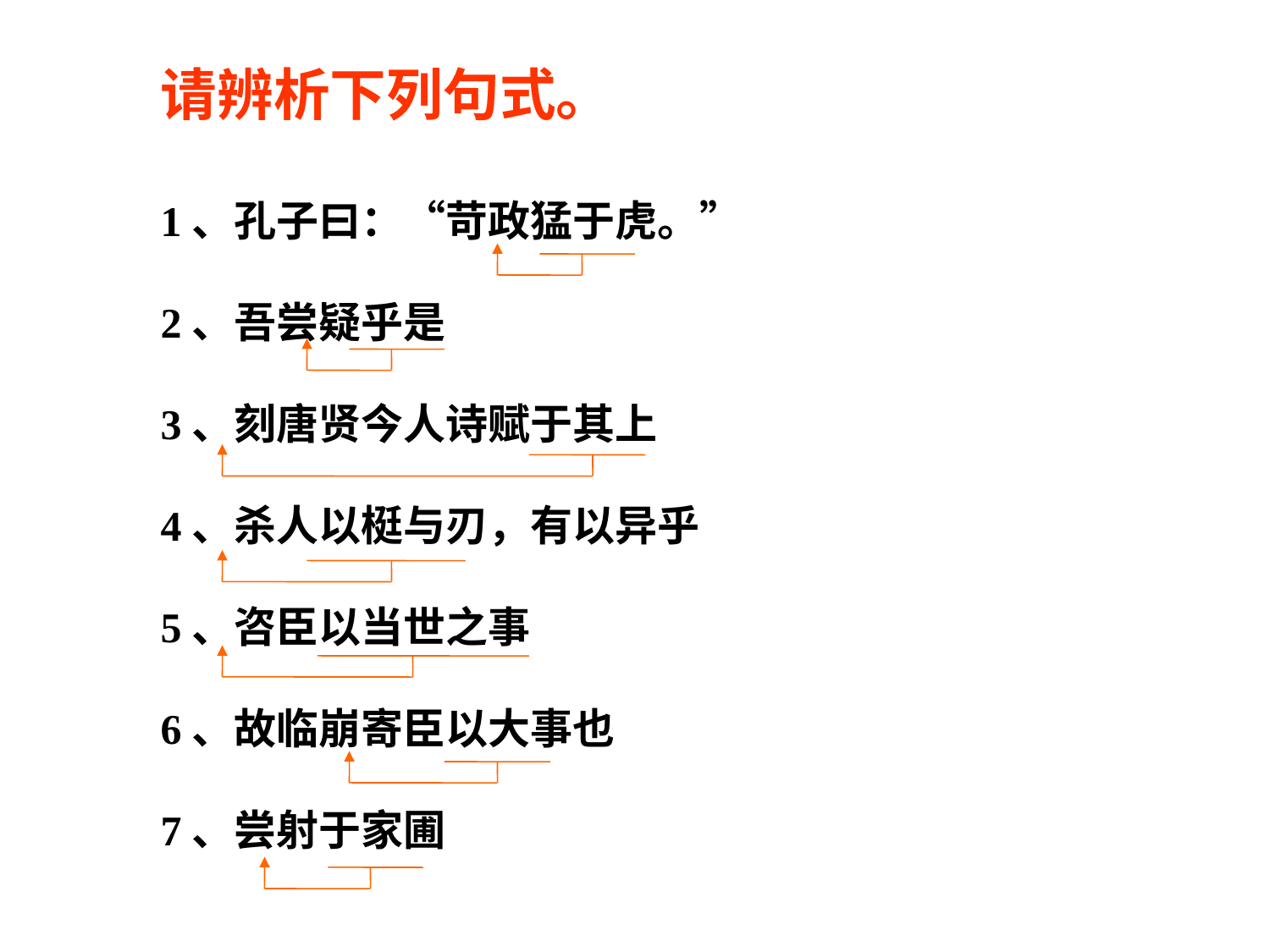

请辨析下列句式。

1、孔子曰：“苛政猛于虎。”

2、吾尝疑乎是

3、刻唐贤今人诗赋于其上

4、杀人以梃与刃，有以异乎

5、咨臣以当世之事

6、故临崩寄臣以大事也

7、尝射于家圃